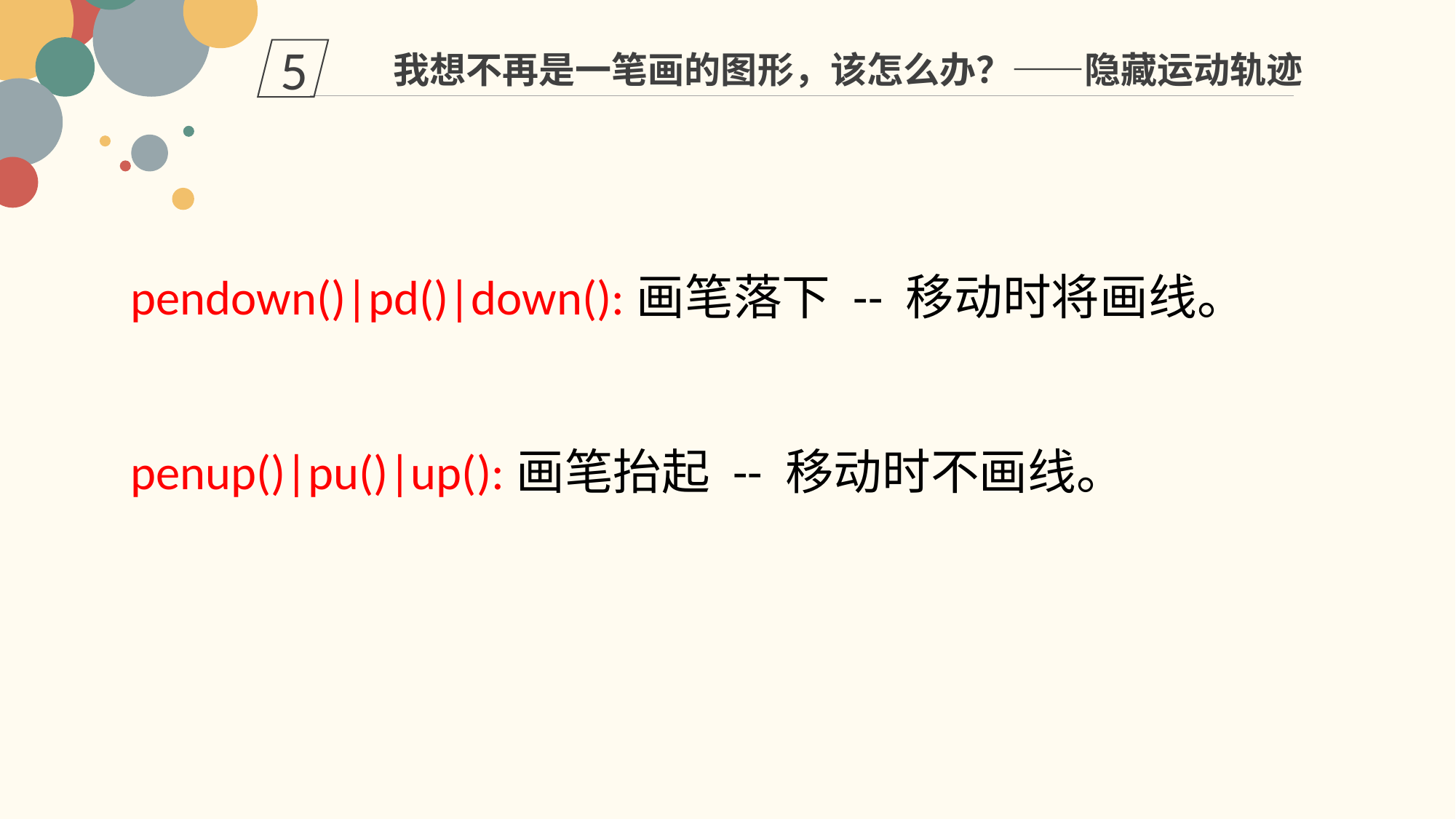

5
我想不再是一笔画的图形，该怎么办？——隐藏运动轨迹
pendown()|pd()|down():画笔落下 -- 移动时将画线。

penup()|pu()|up():画笔抬起 -- 移动时不画线。